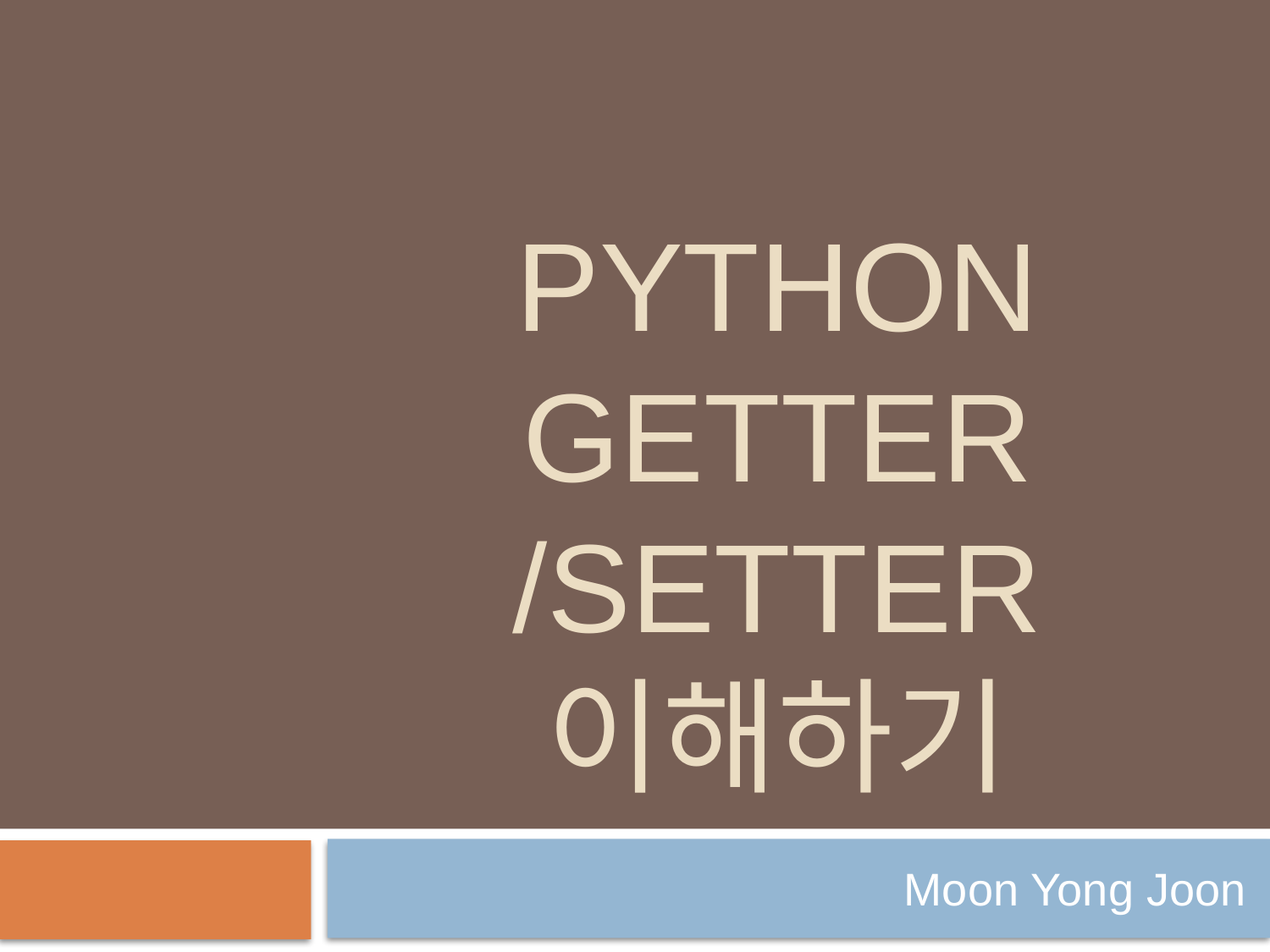

# Python getTer /setTer 이해하기
Moon Yong Joon